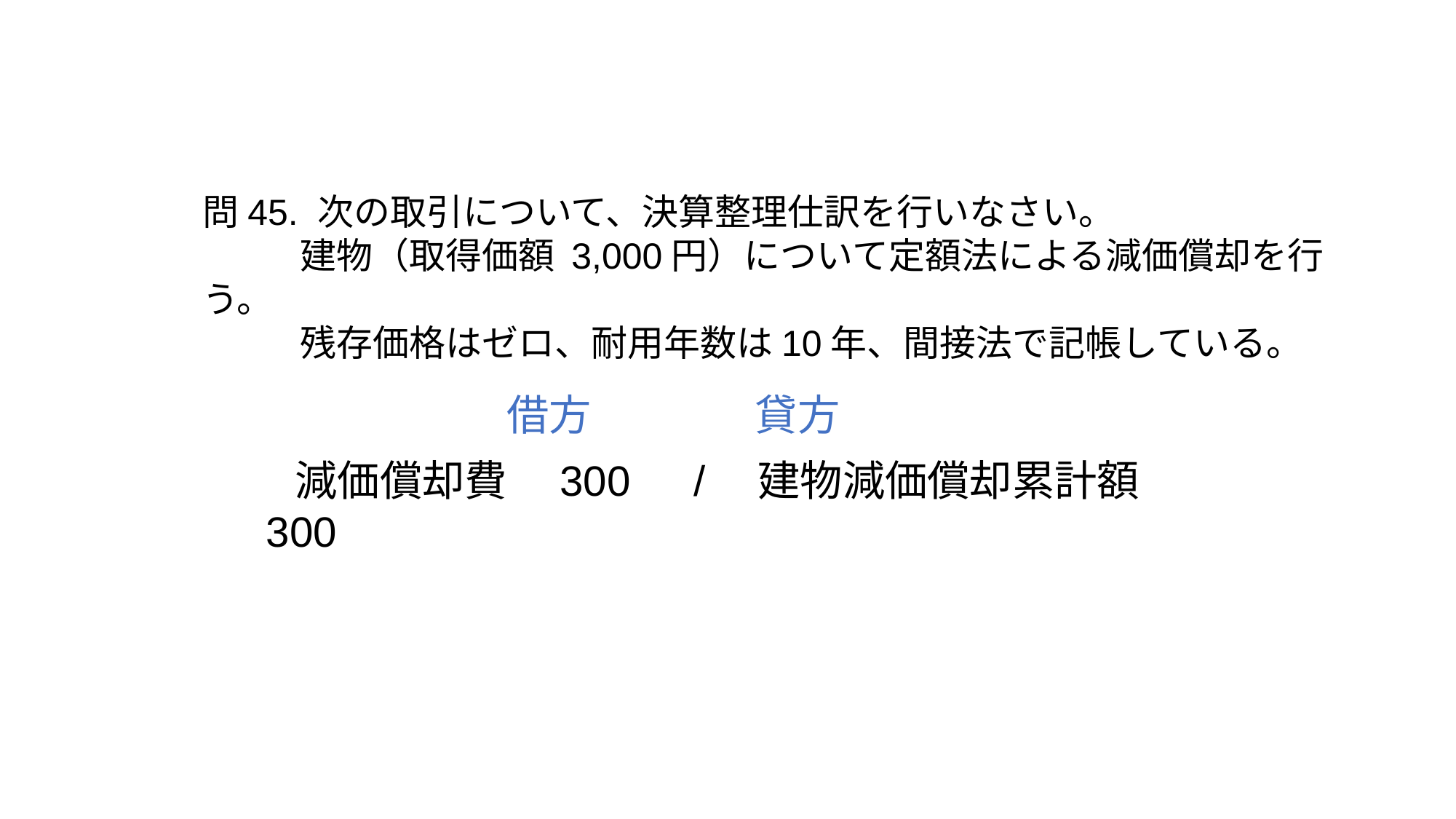

問45. 次の取引について、決算整理仕訳を行いなさい。
　　   建物（取得価額 3,000円）について定額法による減価償却を行う。
　　   残存価格はゼロ、耐用年数は10年、間接法で記帳している。
借方
貸方
  減価償却費　300　/　建物減価償却累計額　300